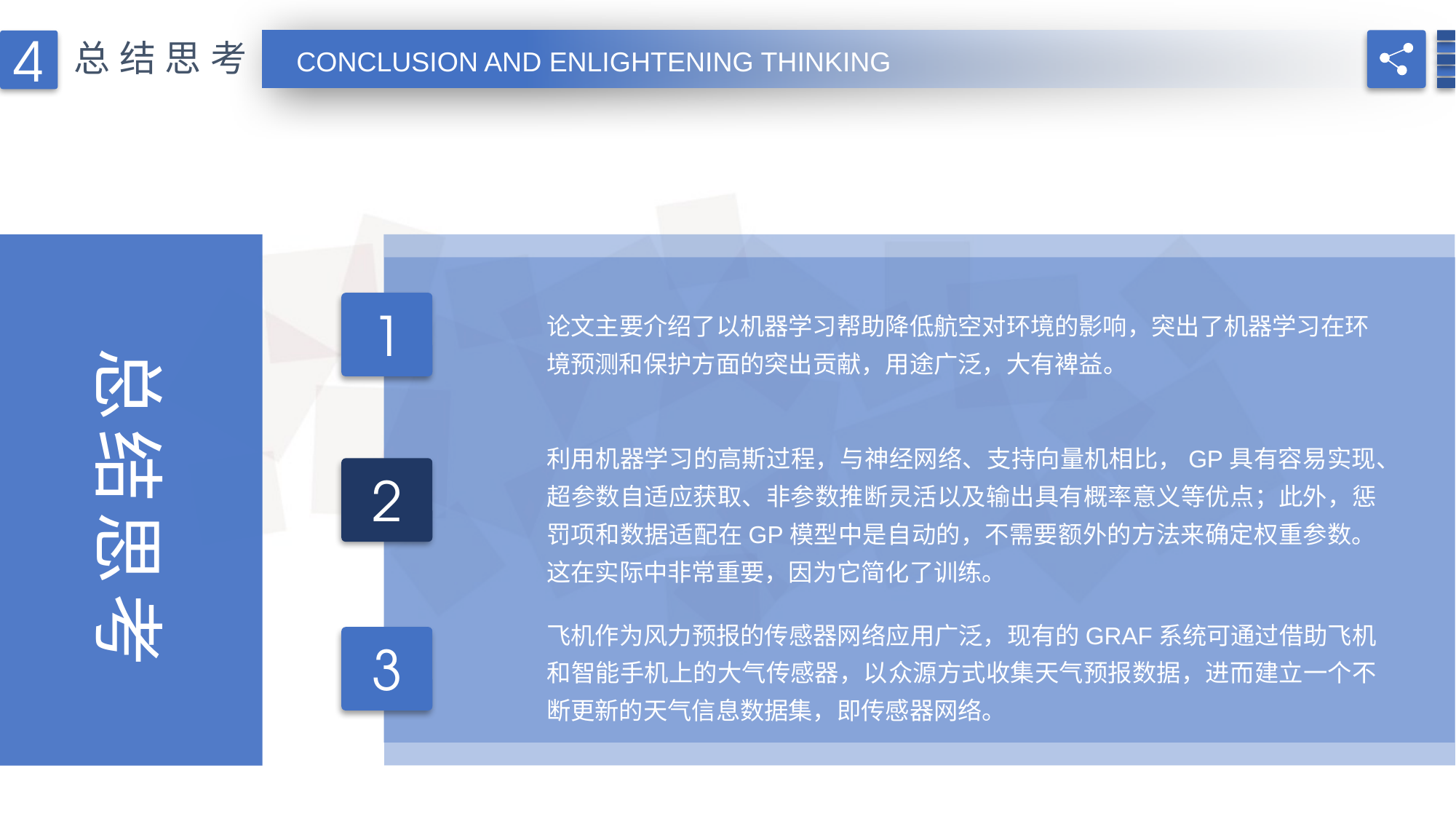

总结思考
4
CONCLUSION AND ENLIGHTENING THINKING

1
论文主要介绍了以机器学习帮助降低航空对环境的影响，突出了机器学习在环境预测和保护方面的突出贡献，用途广泛，大有裨益。
总结思考
利用机器学习的高斯过程，与神经网络、支持向量机相比，GP具有容易实现、超参数自适应获取、非参数推断灵活以及输出具有概率意义等优点；此外，惩罚项和数据适配在GP模型中是自动的，不需要额外的方法来确定权重参数。这在实际中非常重要，因为它简化了训练。
2
飞机作为风力预报的传感器网络应用广泛，现有的GRAF系统可通过借助飞机和智能手机上的大气传感器，以众源方式收集天气预报数据，进而建立一个不断更新的天气信息数据集，即传感器网络。
3